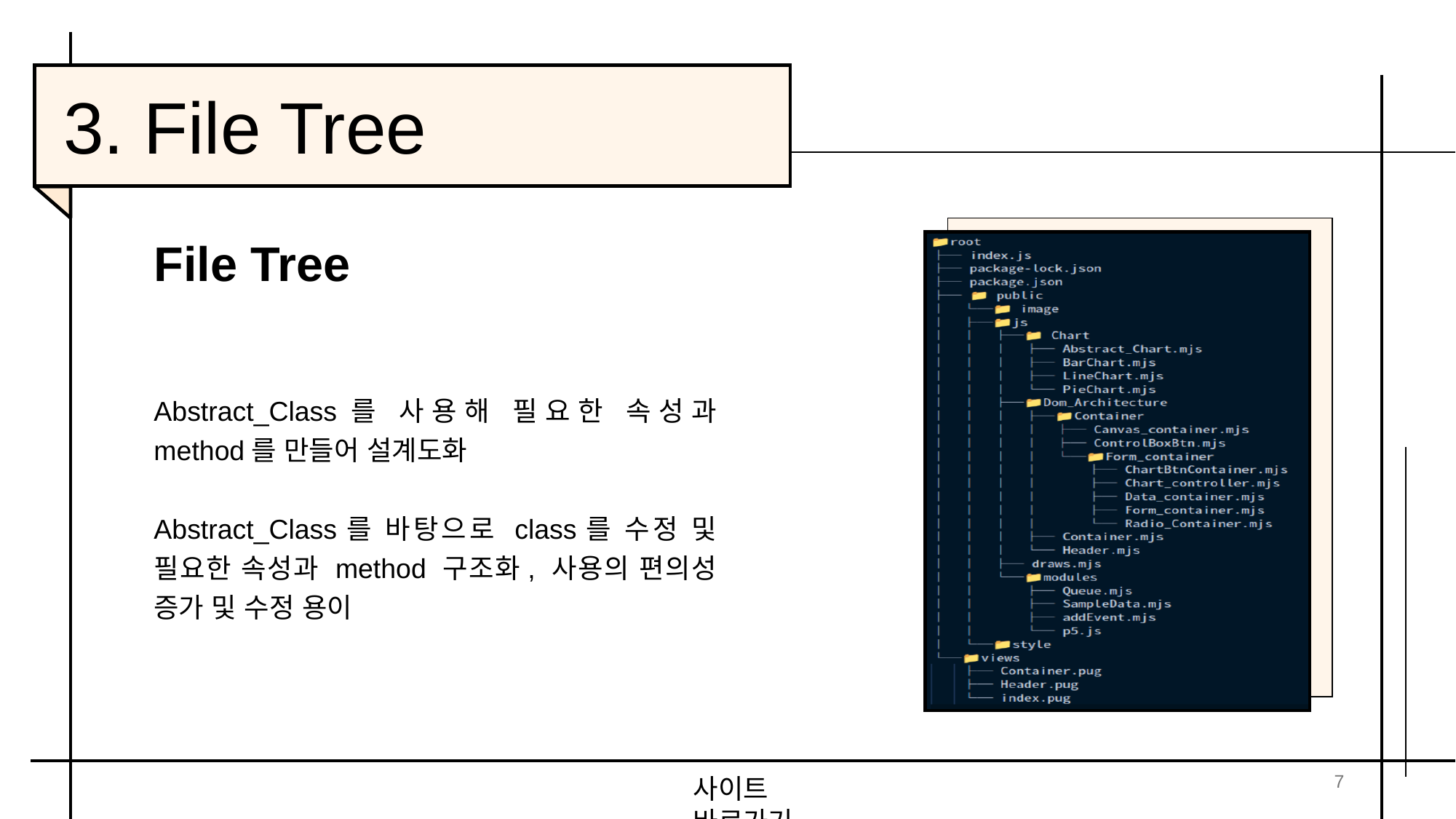

3. File Tree

File Tree
Abstract_Class를 사용해 필요한 속성과 method를 만들어 설계도화

Abstract_Class를 바탕으로 class를 수정 및 필요한 속성과 method 구조화, 사용의 편의성 증가 및 수정 용이
7
사이트 바로가기